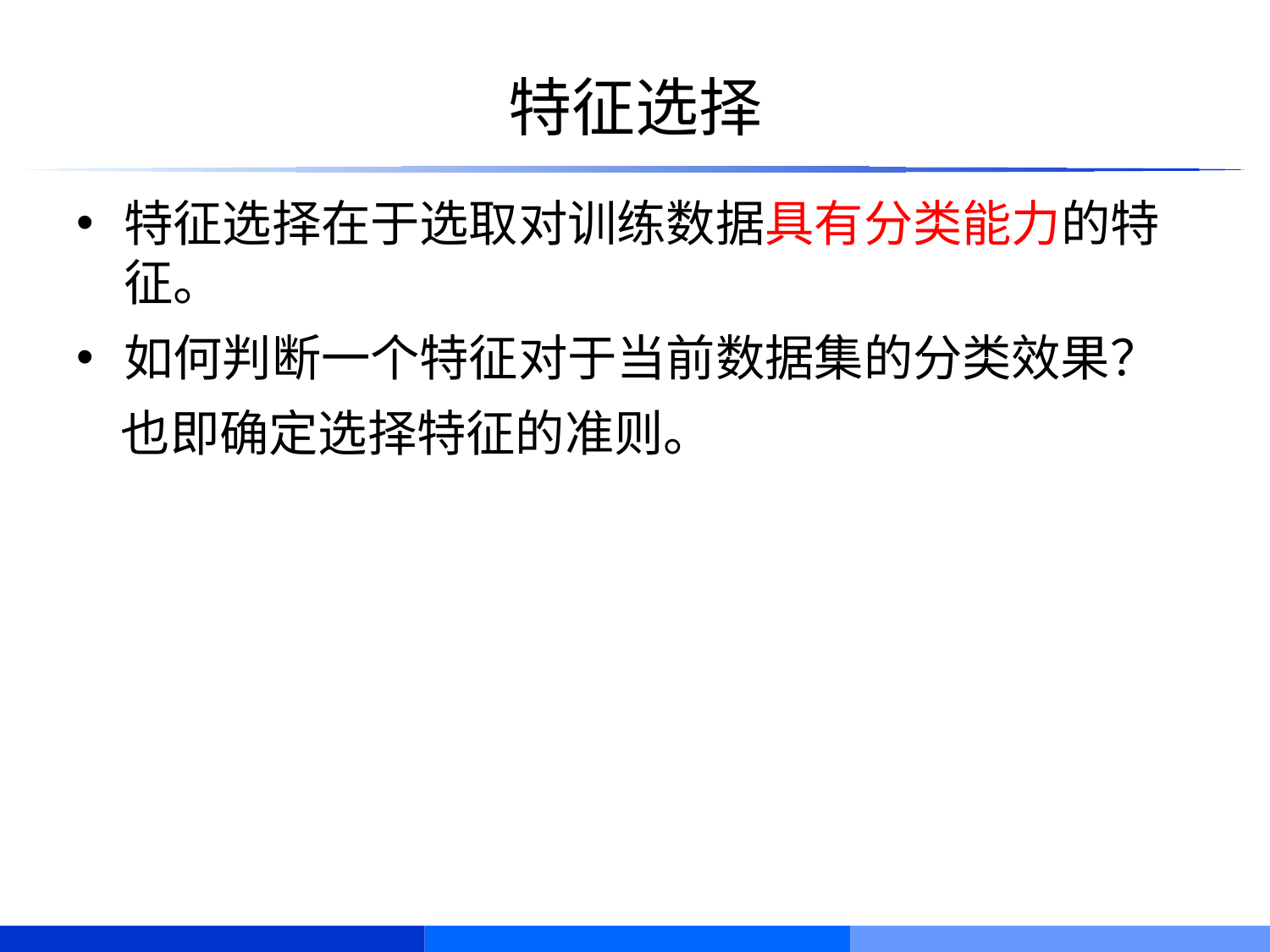

# 特征选择
特征选择在于选取对训练数据具有分类能力的特征。
如何判断一个特征对于当前数据集的分类效果？
   也即确定选择特征的准则。